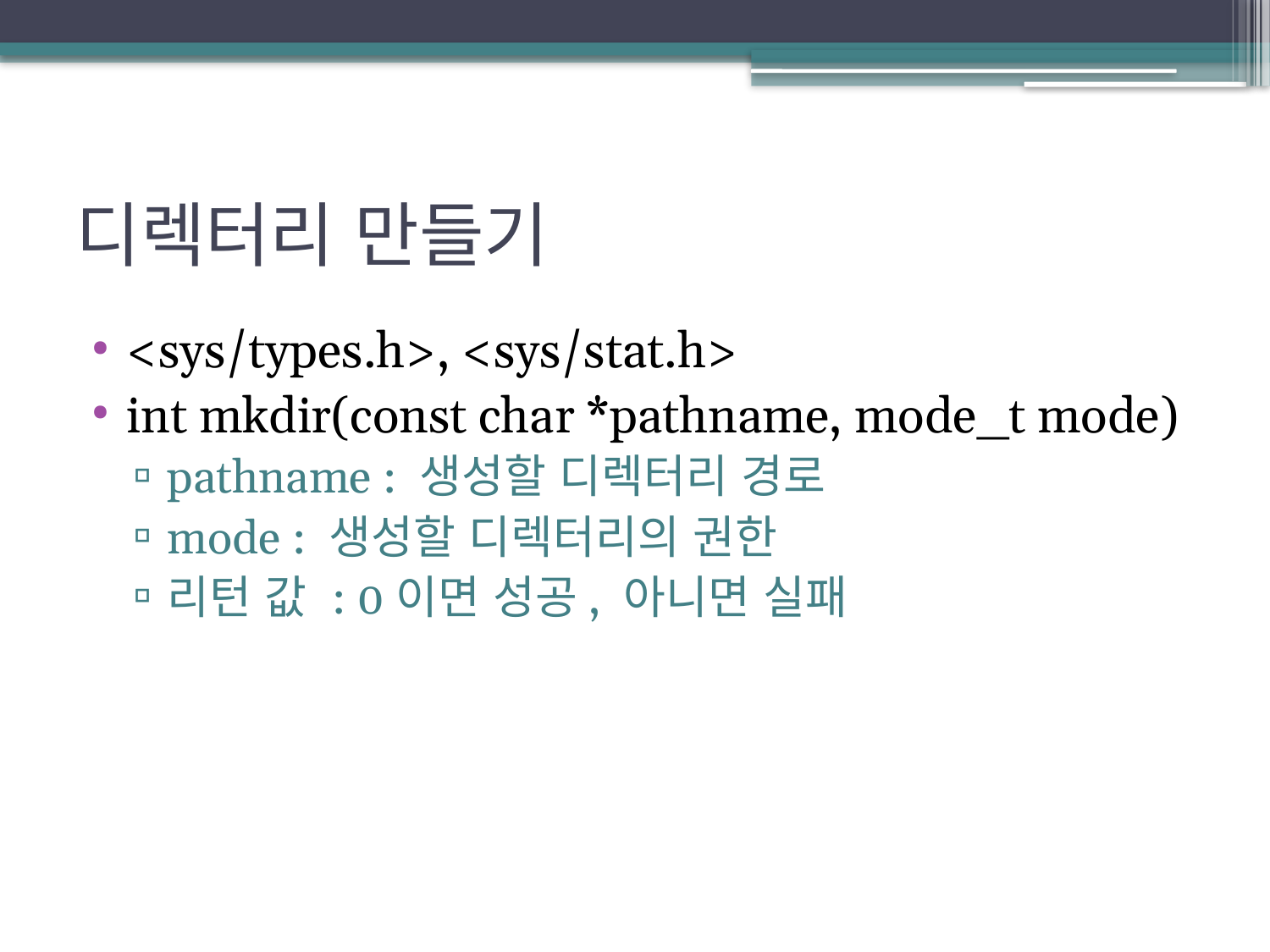

# 디렉터리 만들기
<sys/types.h>, <sys/stat.h>
int mkdir(const char *pathname, mode_t mode)
pathname : 생성할 디렉터리 경로
mode : 생성할 디렉터리의 권한
리턴 값 : 0이면 성공, 아니면 실패